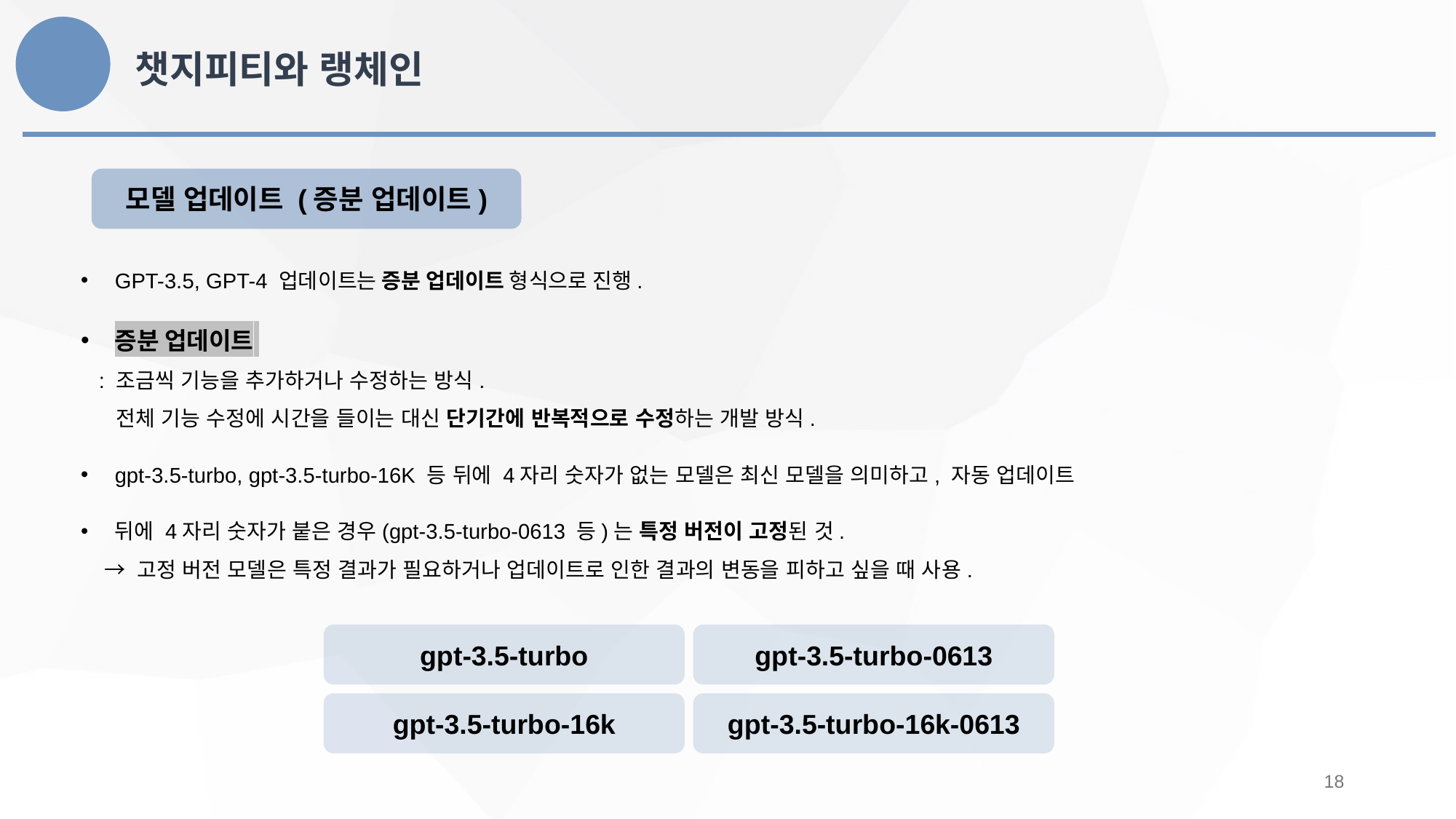

챗지피티와 랭체인
모델 업데이트 (증분 업데이트)
GPT-3.5, GPT-4 업데이트는 증분 업데이트 형식으로 진행.

증분 업데이트
   : 조금씩 기능을 추가하거나 수정하는 방식.
     전체 기능 수정에 시간을 들이는 대신 단기간에 반복적으로 수정하는 개발 방식.

gpt-3.5-turbo, gpt-3.5-turbo-16K 등 뒤에 4자리 숫자가 없는 모델은 최신 모델을 의미하고, 자동 업데이트

뒤에 4자리 숫자가 붙은 경우(gpt-3.5-turbo-0613 등)는 특정 버전이 고정된 것.
    → 고정 버전 모델은 특정 결과가 필요하거나 업데이트로 인한 결과의 변동을 피하고 싶을 때 사용.
gpt-3.5-turbo
gpt-3.5-turbo-0613
gpt-3.5-turbo-16k
gpt-3.5-turbo-16k-0613
18